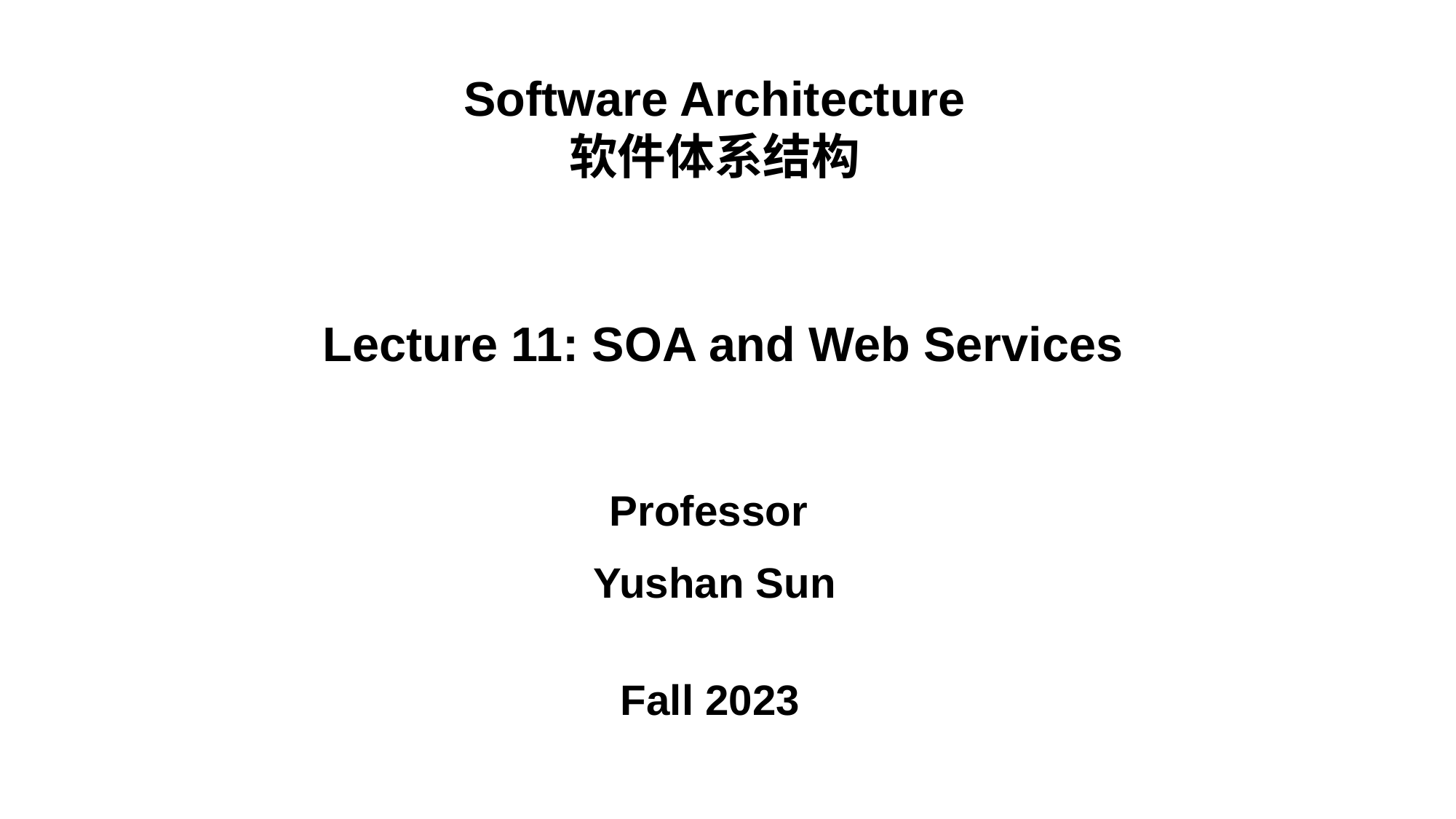

Software Architecture
软件体系结构
Lecture 11: SOA and Web Services
Professor
Yushan Sun
Fall 2023